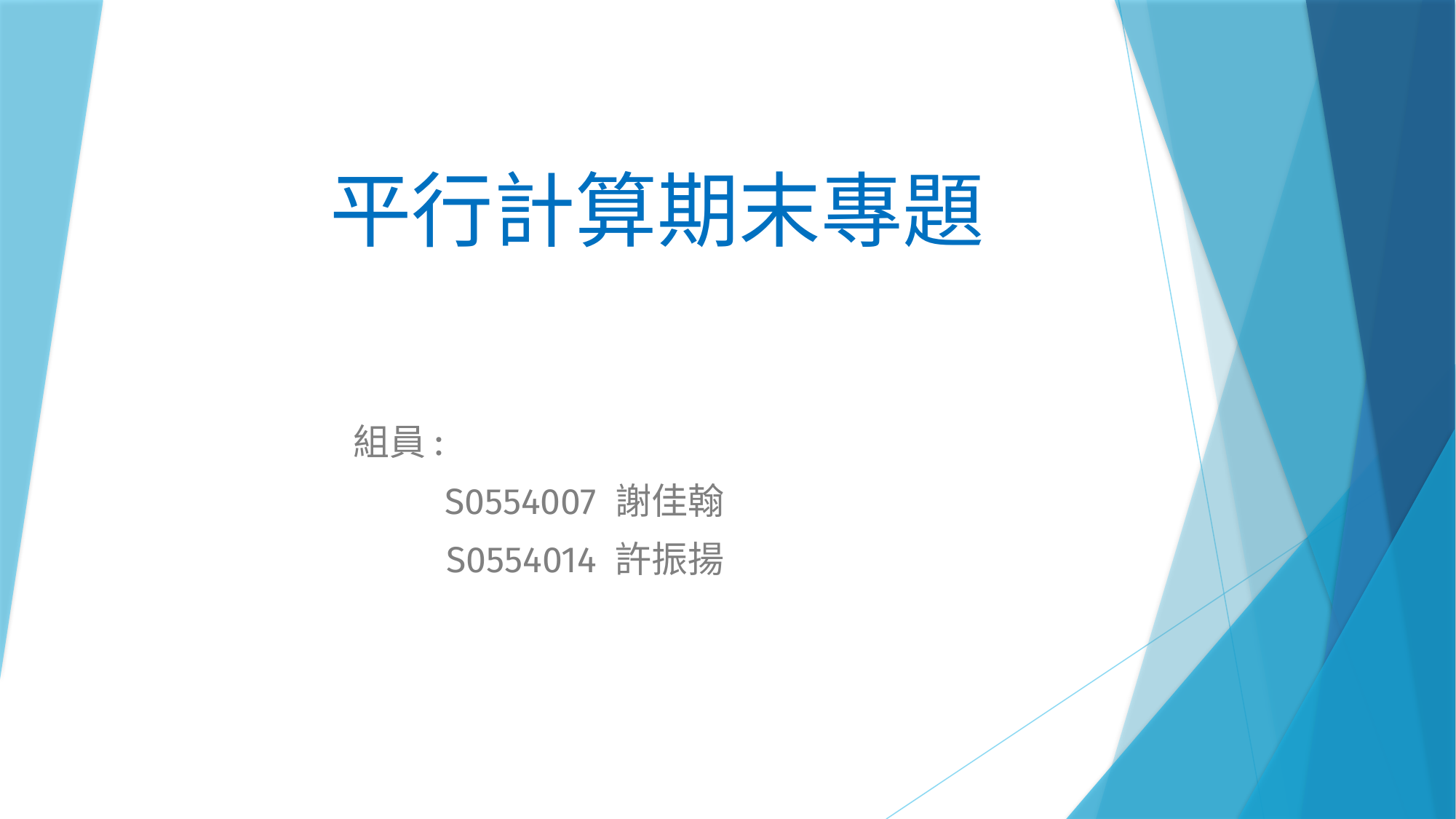

# 平行計算期末專題
組員:
S0554007 謝佳翰
S0554014 許振揚